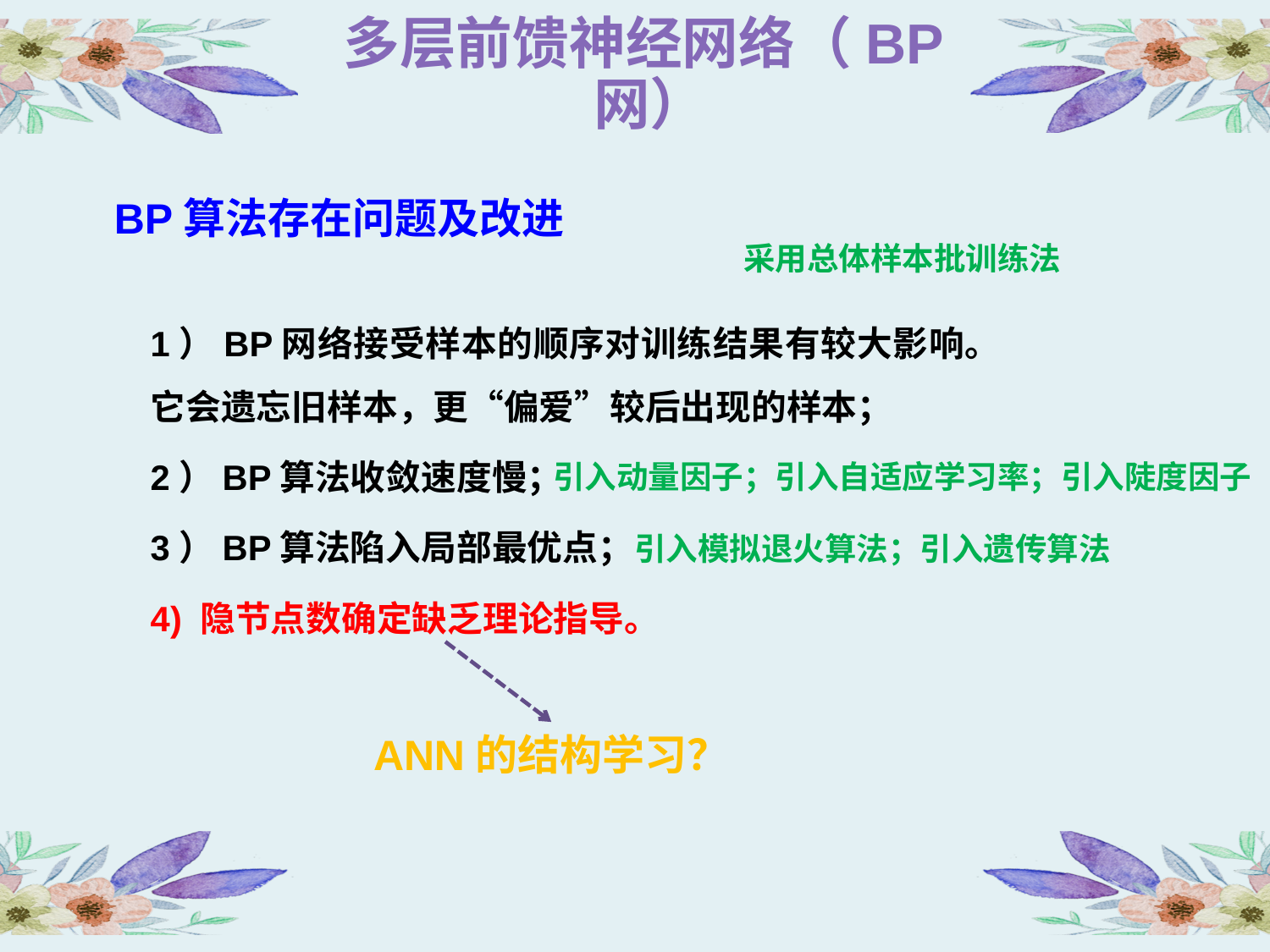

# 多层前馈神经网络（BP网）
  BP算法存在问题及改进
采用总体样本批训练法
1）BP网络接受样本的顺序对训练结果有较大影响。它会遗忘旧样本，更“偏爱”较后出现的样本；
2）BP算法收敛速度慢；
3）BP算法陷入局部最优点；
4) 隐节点数确定缺乏理论指导。
引入动量因子；引入自适应学习率；引入陡度因子
引入模拟退火算法；引入遗传算法
ANN的结构学习？

67